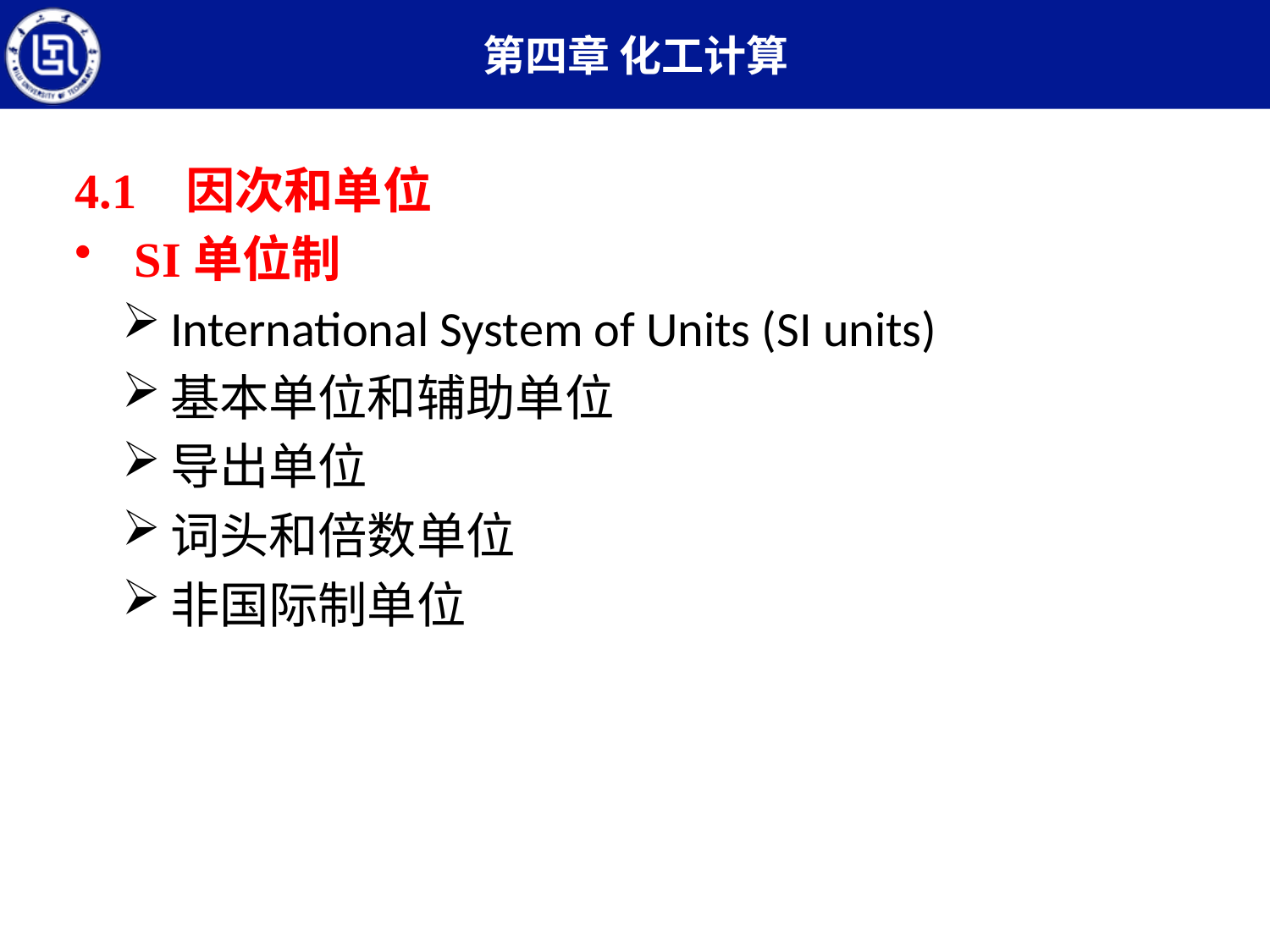

3
4.1   因次和单位
SI单位制
International System of Units (SI units)
基本单位和辅助单位
导出单位
词头和倍数单位
非国际制单位